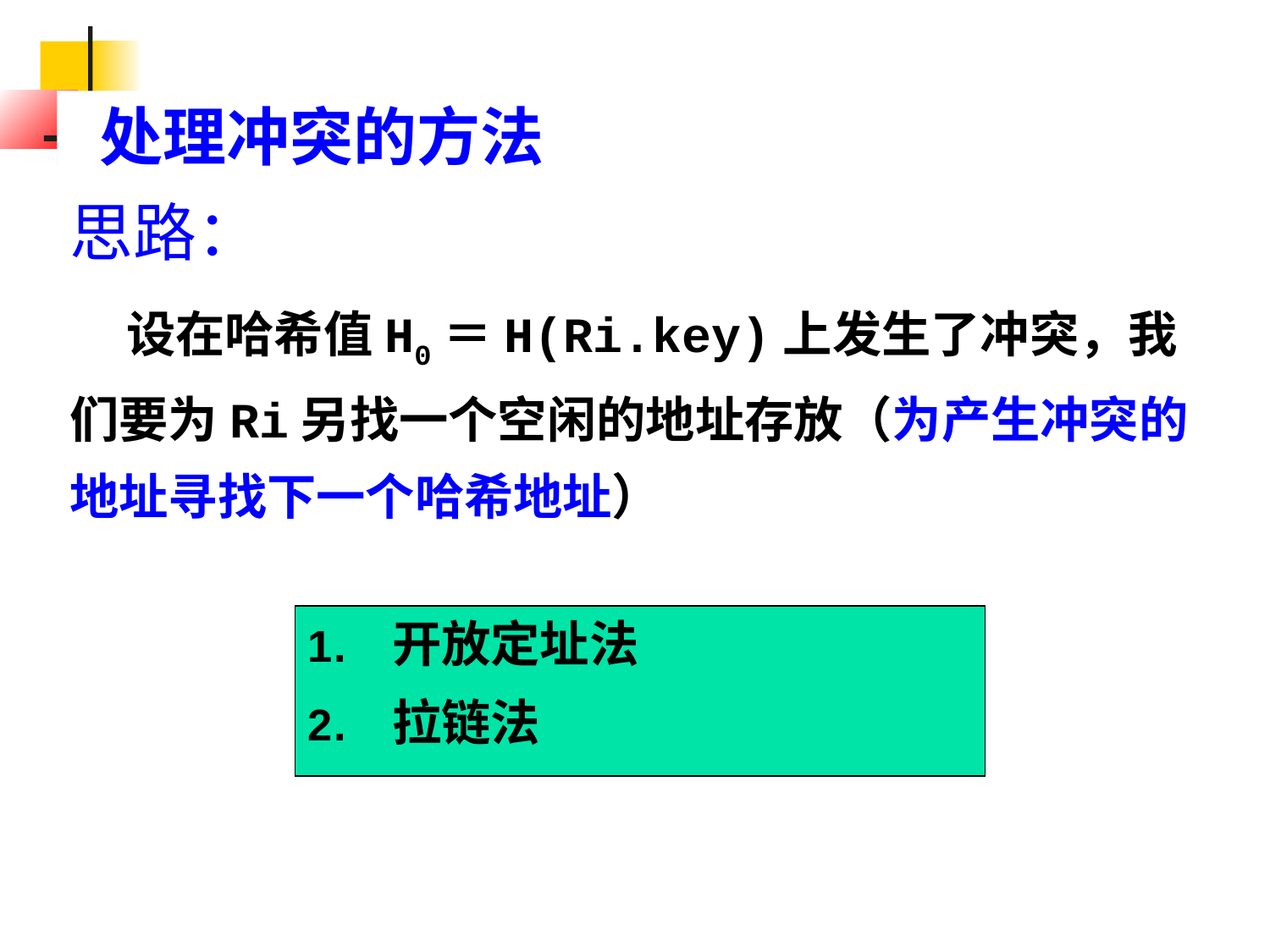

处理冲突的方法
思路：
    设在哈希值H0＝H(Ri.key)上发生了冲突，我们要为Ri另找一个空闲的地址存放（为产生冲突的地址寻找下一个哈希地址）

开放定址法
拉链法